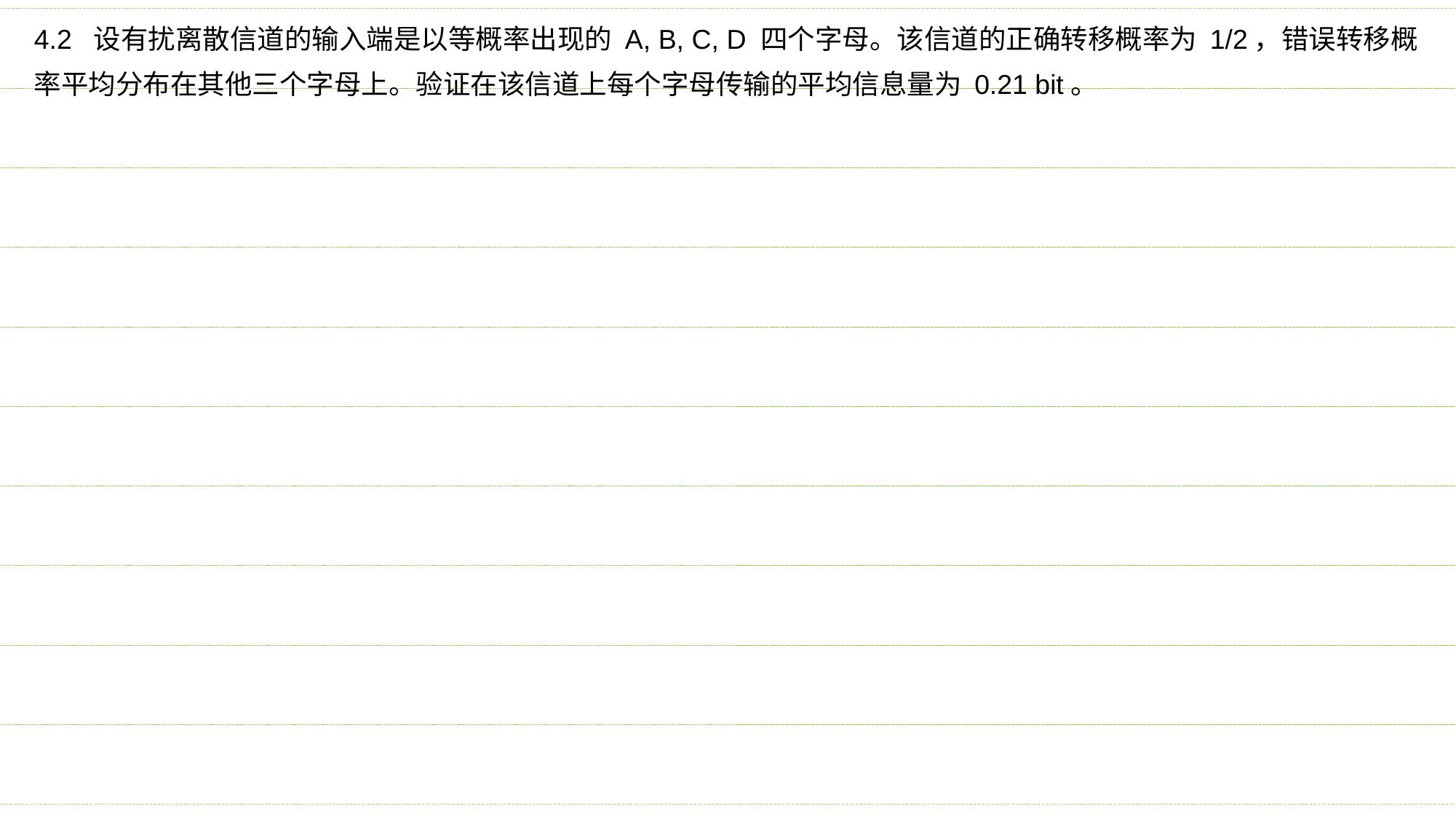

4.2  设有扰离散信道的输入端是以等概率出现的 A, B, C, D 四个字母。该信道的正确转移概率为 1/2，错误转移概
率平均分布在其他三个字母上。验证在该信道上每个字母传输的平均信息量为 0.21 bit。